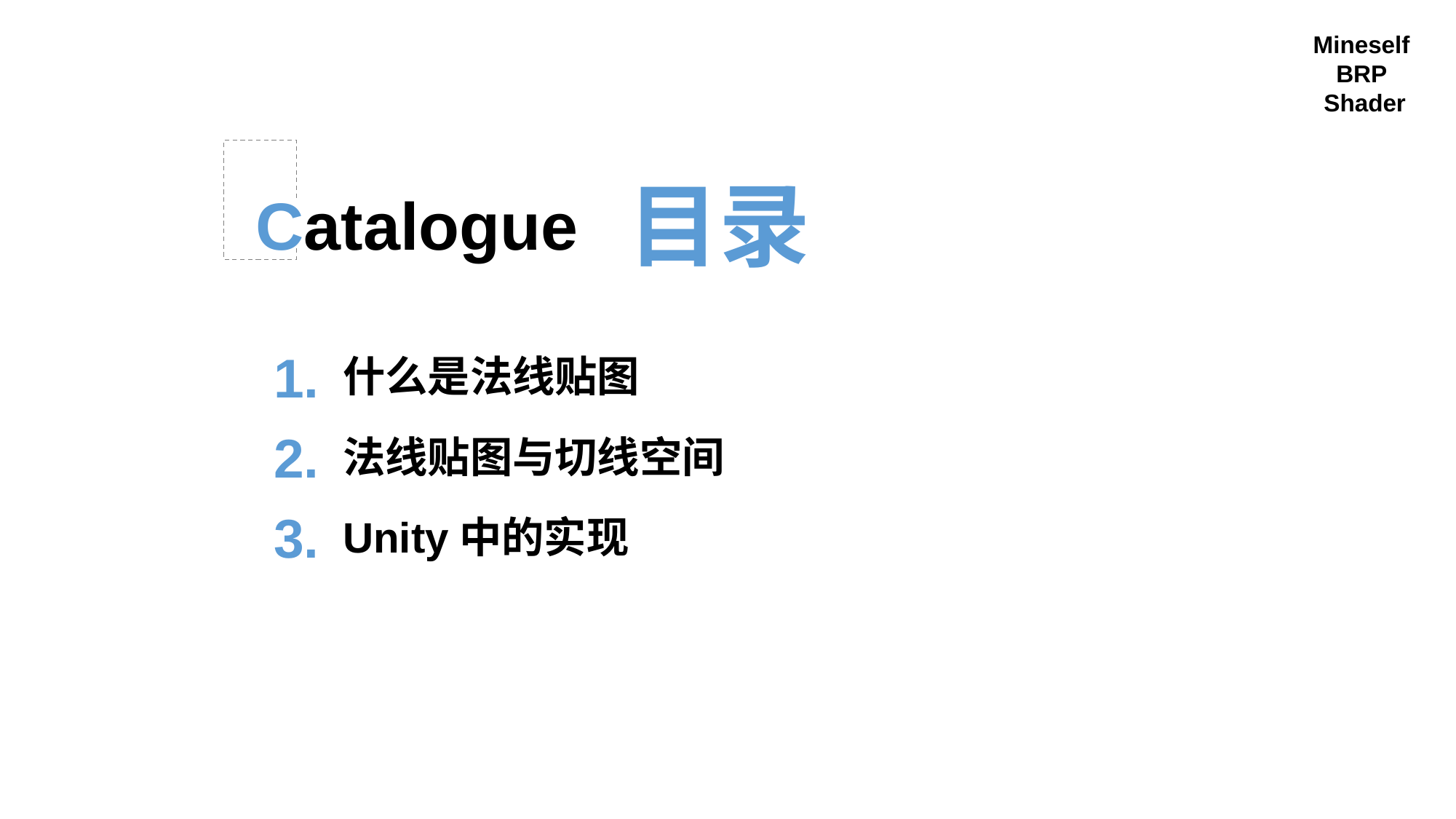

Mineself
BRP
Shader

目录
Catalogue

1.
什么是法线贴图
2.
法线贴图与切线空间
3.
Unity中的实现